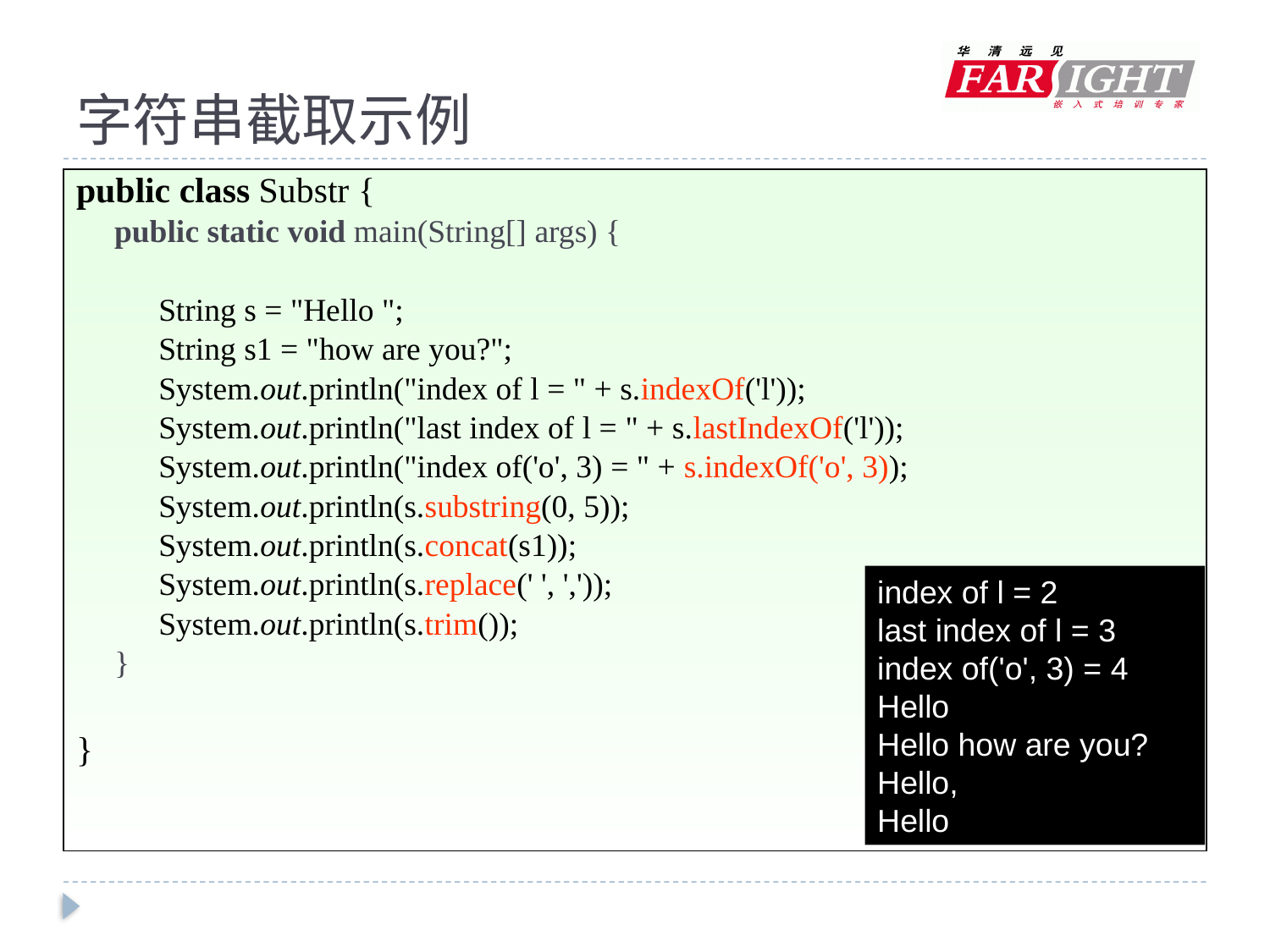

# 字符串截取示例
public class Substr {
public static void main(String[] args) {

String s = "Hello ";
String s1 = "how are you?";
System.out.println("index of l = " + s.indexOf('l'));
System.out.println("last index of l = " + s.lastIndexOf('l'));
System.out.println("index of('o', 3) = " + s.indexOf('o', 3));
System.out.println(s.substring(0, 5));
System.out.println(s.concat(s1));
System.out.println(s.replace(' ', ','));
System.out.println(s.trim());
}

}
index of l = 2
last index of l = 3
index of('o', 3) = 4
Hello
Hello how are you?
Hello,
Hello